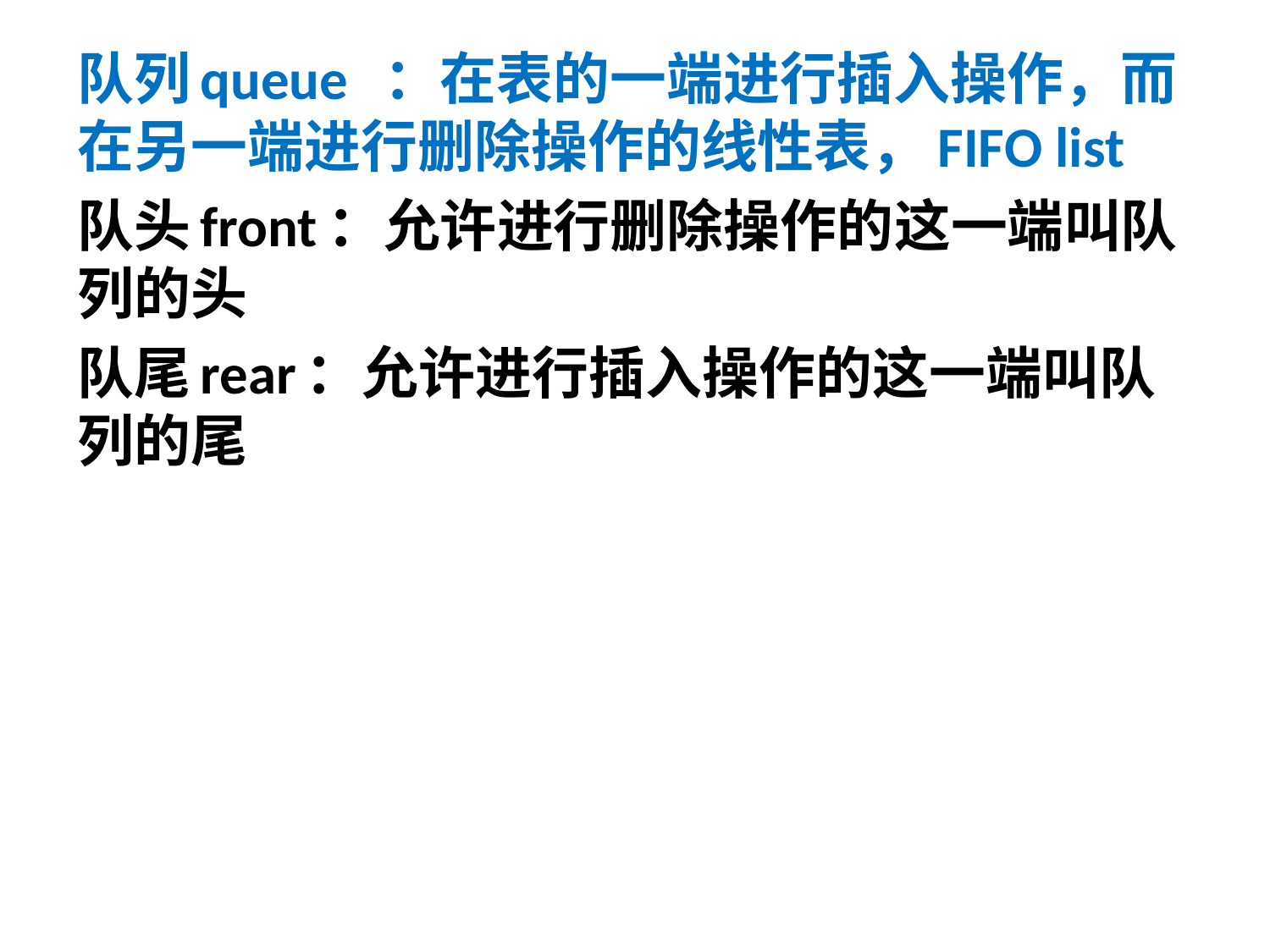

队列queue  ：在表的一端进行插入操作，而在另一端进行删除操作的线性表，FIFO list
队头front：允许进行删除操作的这一端叫队列的头
队尾rear：允许进行插入操作的这一端叫队列的尾